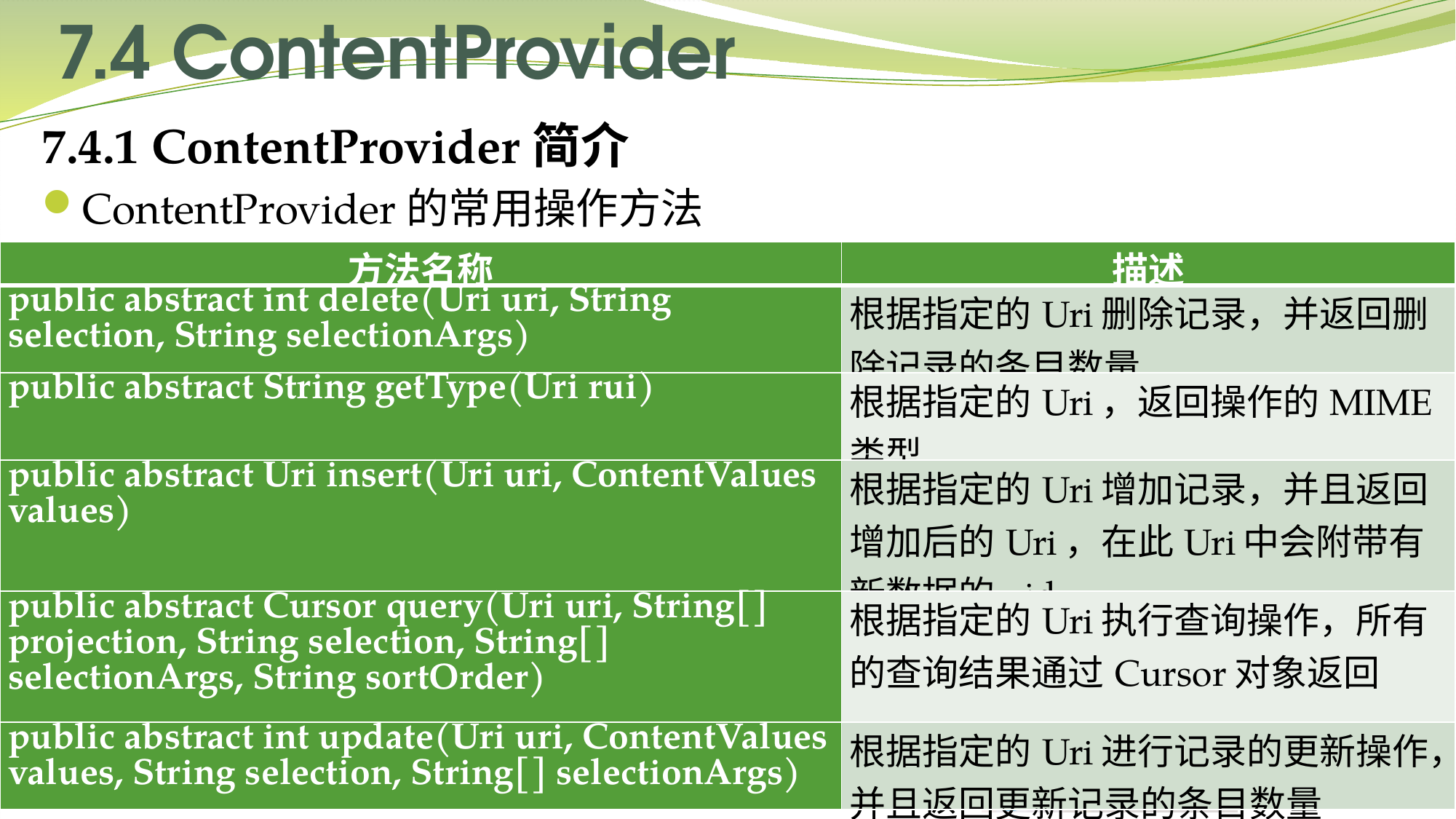

# 7.4 ContentProvider
7.4.1 ContentProvider简介
ContentProvider的常用操作方法

| 方法名称 | 描述 |
| --- | --- |
| public abstract int delete(Uri uri, String selection, String selectionArgs) | 根据指定的Uri删除记录，并返回删除记录的条目数量 |
| public abstract String getType(Uri rui) | 根据指定的Uri，返回操作的MIME类型 |
| public abstract Uri insert(Uri uri, ContentValues values) | 根据指定的Uri增加记录，并且返回增加后的Uri，在此Uri中会附带有新数据的\_id |
| public abstract Cursor query(Uri uri, String[] projection, String selection, String[] selectionArgs, String sortOrder) | 根据指定的Uri执行查询操作，所有的查询结果通过Cursor对象返回 |
| public abstract int update(Uri uri, ContentValues values, String selection, String[] selectionArgs) | 根据指定的Uri进行记录的更新操作，并且返回更新记录的条目数量 |